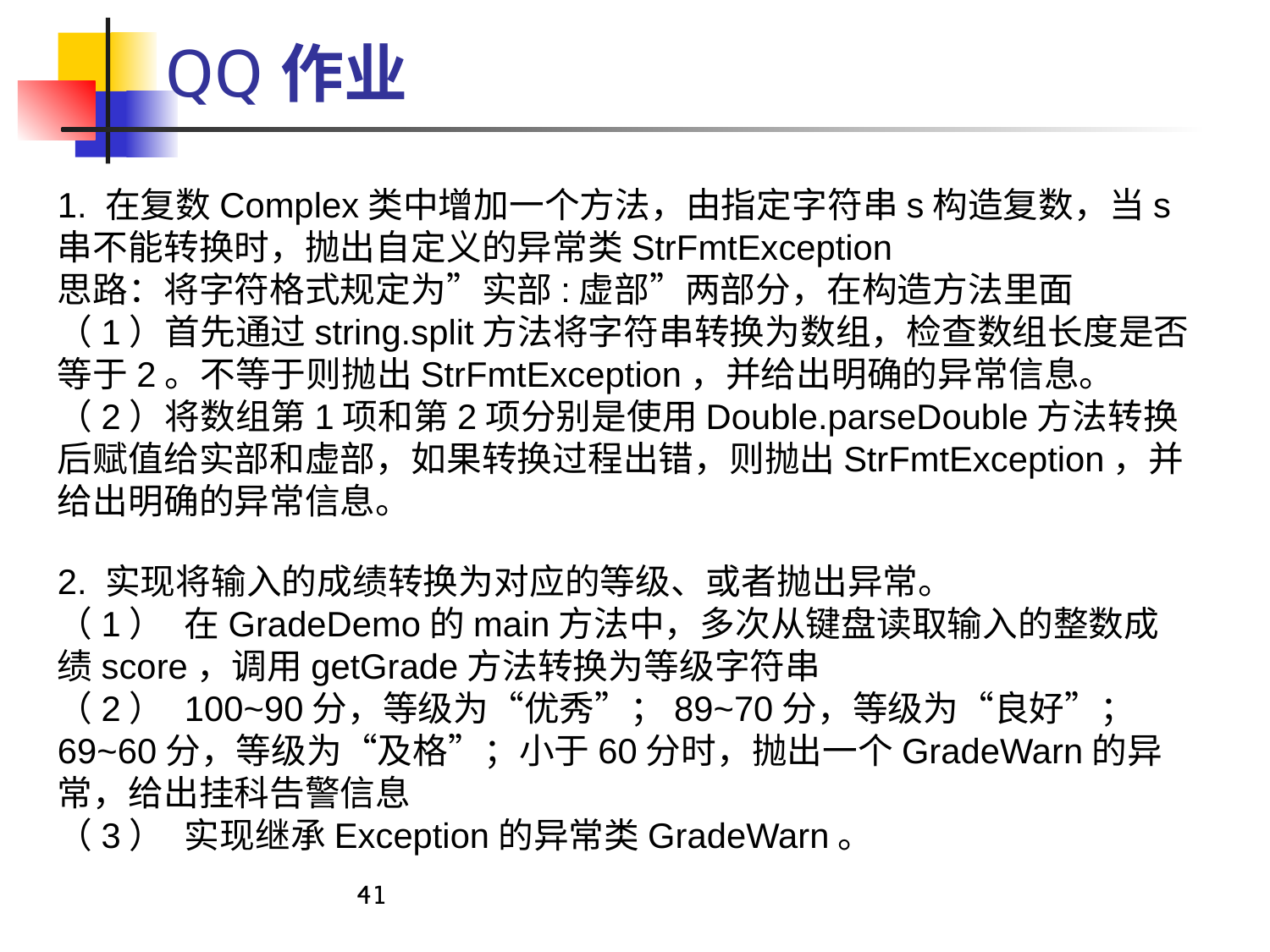

# QQ作业
1. 在复数Complex类中增加一个方法，由指定字符串s构造复数，当s串不能转换时，抛出自定义的异常类StrFmtException
思路：将字符格式规定为”实部:虚部”两部分，在构造方法里面
（1）首先通过string.split方法将字符串转换为数组，检查数组长度是否等于2。不等于则抛出StrFmtException，并给出明确的异常信息。
（2）将数组第1项和第2项分别是使用Double.parseDouble方法转换后赋值给实部和虚部，如果转换过程出错，则抛出StrFmtException，并给出明确的异常信息。
2. 实现将输入的成绩转换为对应的等级、或者抛出异常。
（1）	在GradeDemo的main方法中，多次从键盘读取输入的整数成绩score，调用getGrade方法转换为等级字符串
（2）	100~90分，等级为“优秀”；89~70分，等级为“良好”；69~60分，等级为“及格”；小于60分时，抛出一个GradeWarn的异常，给出挂科告警信息
（3）	实现继承Exception的异常类GradeWarn。

41